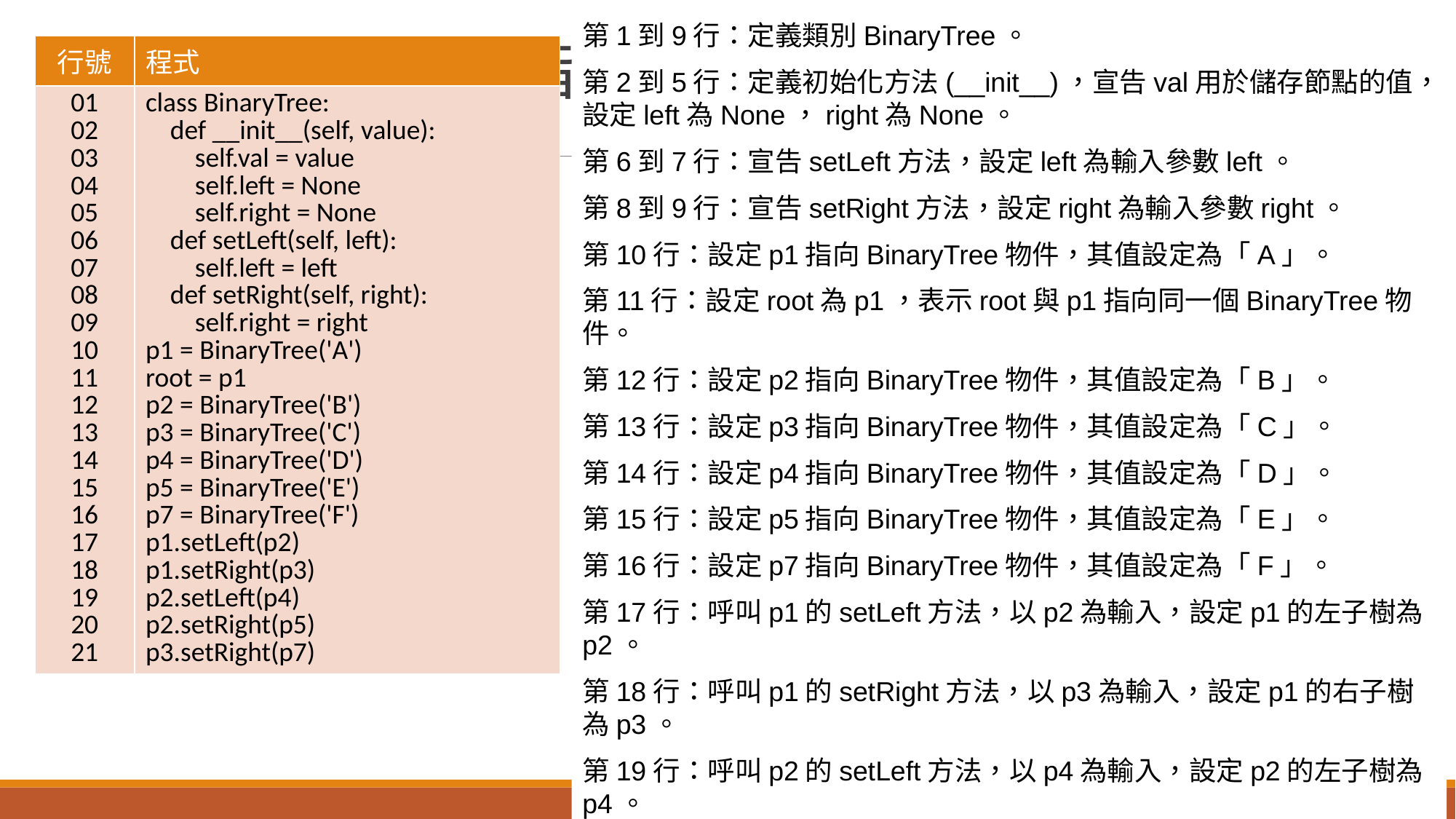

第1到9行：定義類別BinaryTree。
第2到5行：定義初始化方法(__init__)，宣告val用於儲存節點的值，設定left為None，right為None。
第6到7行：宣告setLeft方法，設定left為輸入參數left。
第8到9行：宣告setRight方法，設定right為輸入參數right。
第10行：設定p1指向BinaryTree物件，其值設定為「A」。
第11行：設定root為p1，表示root與p1指向同一個BinaryTree物件。
第12行：設定p2指向BinaryTree物件，其值設定為「B」。
第13行：設定p3指向BinaryTree物件，其值設定為「C」。
第14行：設定p4指向BinaryTree物件，其值設定為「D」。
第15行：設定p5指向BinaryTree物件，其值設定為「E」。
第16行：設定p7指向BinaryTree物件，其值設定為「F」。
第17行：呼叫p1的setLeft方法，以p2為輸入，設定p1的左子樹為p2。
第18行：呼叫p1的setRight方法，以p3為輸入，設定p1的右子樹為p3。
第19行：呼叫p2的setLeft方法，以p4為輸入，設定p2的左子樹為p4。
第20行：呼叫p2的setRight方法，以p5為輸入，設定p2的右子樹為p5。
第21行：呼叫p3的setRight方法，以p7為輸入，設定p3的右子樹為p7。
# 6-2-3　使用指標建立二元樹(6-2-3 使用指標建立二元樹.py)
| 行號 | 程式 |
| --- | --- |
| 01 02 03 04 05 06 07 08 09 10 11 12 13 14 15 16 17 18 19 20 21 | class BinaryTree: def \_\_init\_\_(self, value): self.val = value self.left = None self.right = None def setLeft(self, left): self.left = left def setRight(self, right): self.right = right p1 = BinaryTree('A') root = p1 p2 = BinaryTree('B') p3 = BinaryTree('C') p4 = BinaryTree('D') p5 = BinaryTree('E') p7 = BinaryTree('F') p1.setLeft(p2) p1.setRight(p3) p2.setLeft(p4) p2.setRight(p5) p3.setRight(p7) |